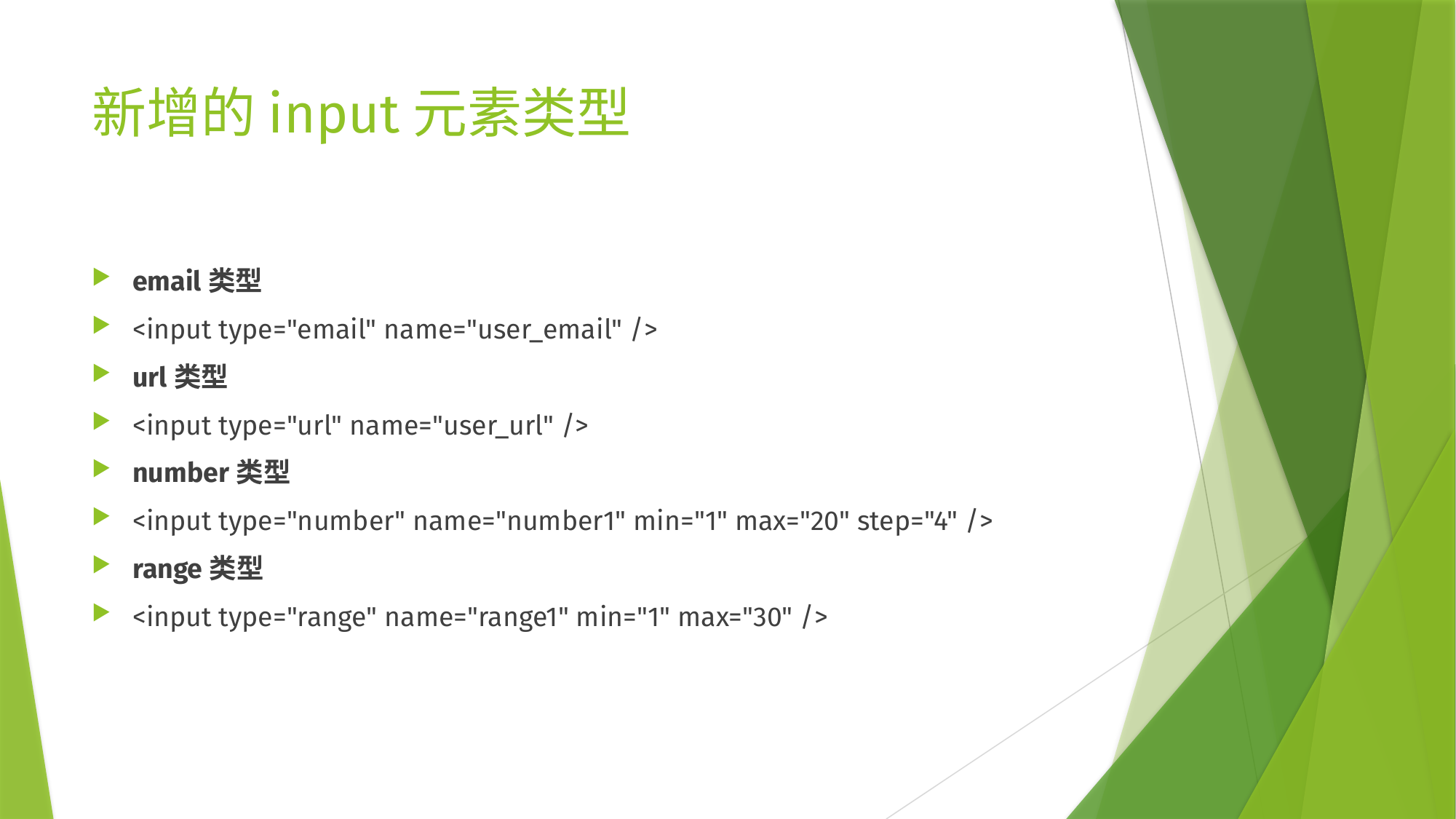

# 新增的input元素类型
email类型
<input type="email" name="user_email" />
url类型
<input type="url" name="user_url" />
number类型
<input type="number" name="number1" min="1" max="20" step="4" />
range类型
<input type="range" name="range1" min="1" max="30" />